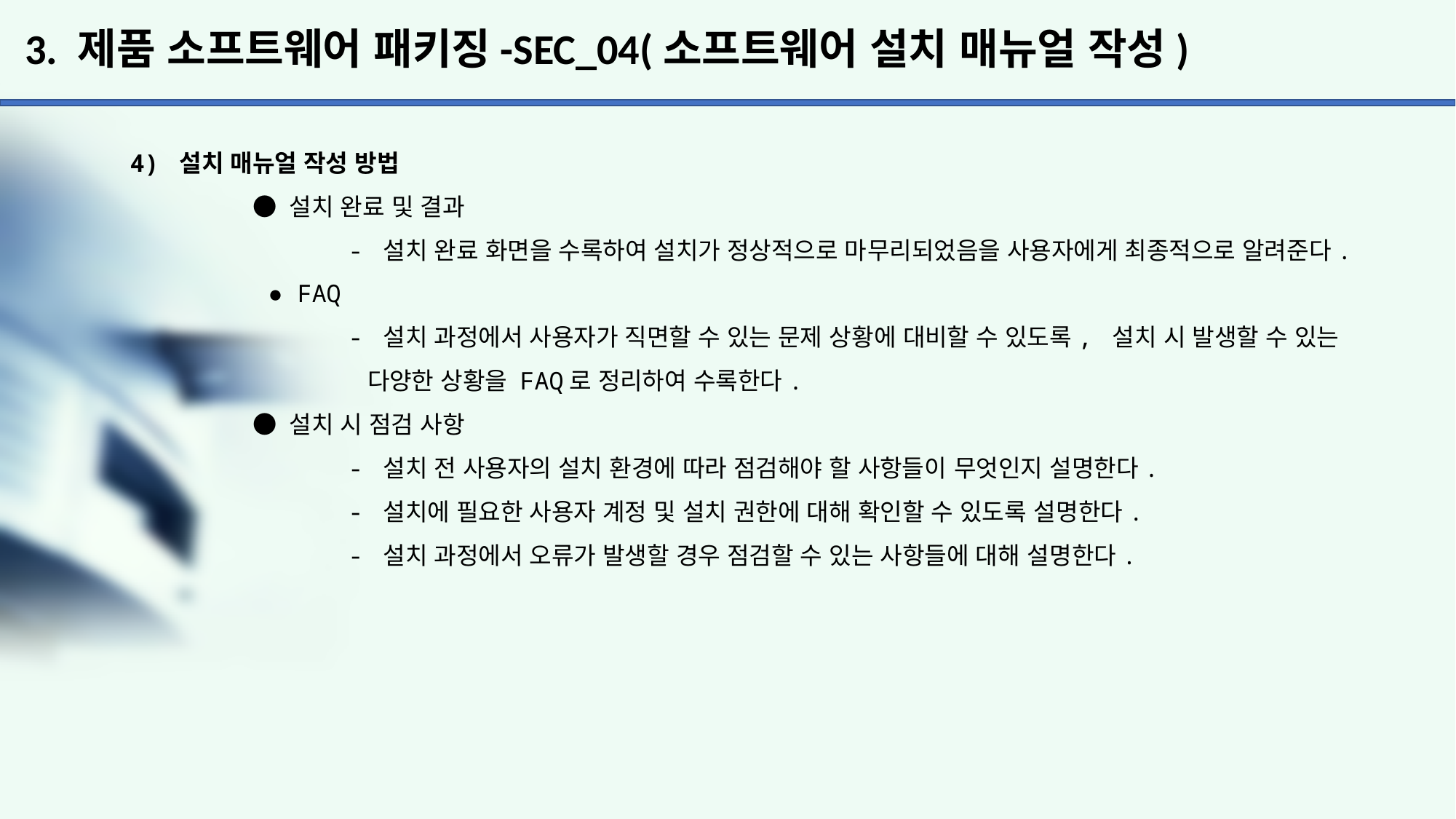

# 3. 제품 소프트웨어 패키징-SEC_04(소프트웨어 설치 매뉴얼 작성)
4) 설치 매뉴얼 작성 방법
	  ● 설치 완료 및 결과
		- 설치 완료 화면을 수록하여 설치가 정상적으로 마무리되었음을 사용자에게 최종적으로 알려준다.
	  ● FAQ
		- 설치 과정에서 사용자가 직면할 수 있는 문제 상황에 대비할 수 있도록, 설치 시 발생할 수 있는
		  다양한 상황을 FAQ로 정리하여 수록한다.
	  ● 설치 시 점검 사항
		- 설치 전 사용자의 설치 환경에 따라 점검해야 할 사항들이 무엇인지 설명한다.
		- 설치에 필요한 사용자 계정 및 설치 권한에 대해 확인할 수 있도록 설명한다.
		- 설치 과정에서 오류가 발생할 경우 점검할 수 있는 사항들에 대해 설명한다.